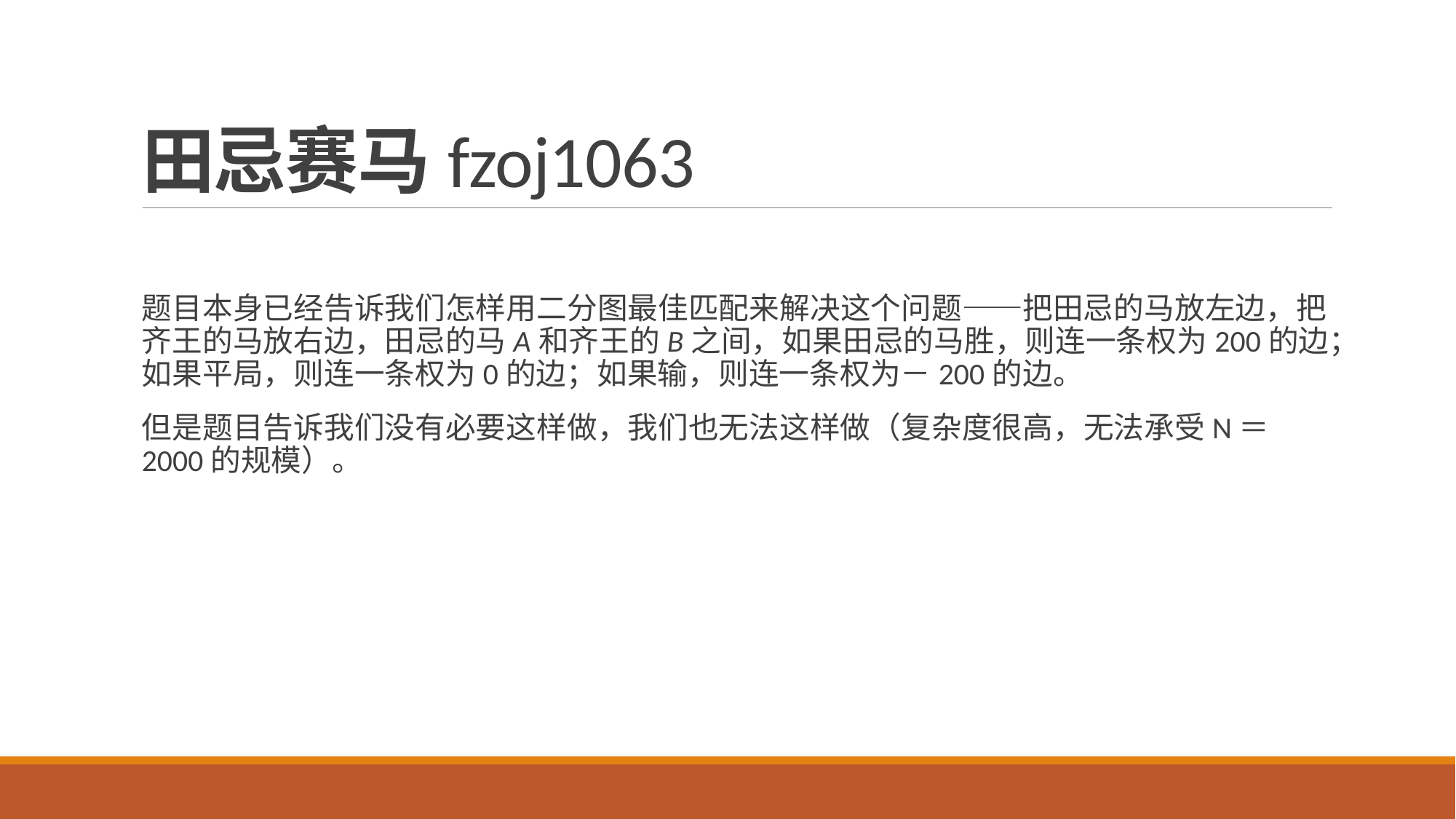

# 田忌赛马fzoj1063
题目本身已经告诉我们怎样用二分图最佳匹配来解决这个问题——把田忌的马放左边，把齐王的马放右边，田忌的马A和齐王的B之间，如果田忌的马胜，则连一条权为200的边；如果平局，则连一条权为0的边；如果输，则连一条权为－200的边。
但是题目告诉我们没有必要这样做，我们也无法这样做（复杂度很高，无法承受N＝2000的规模）。